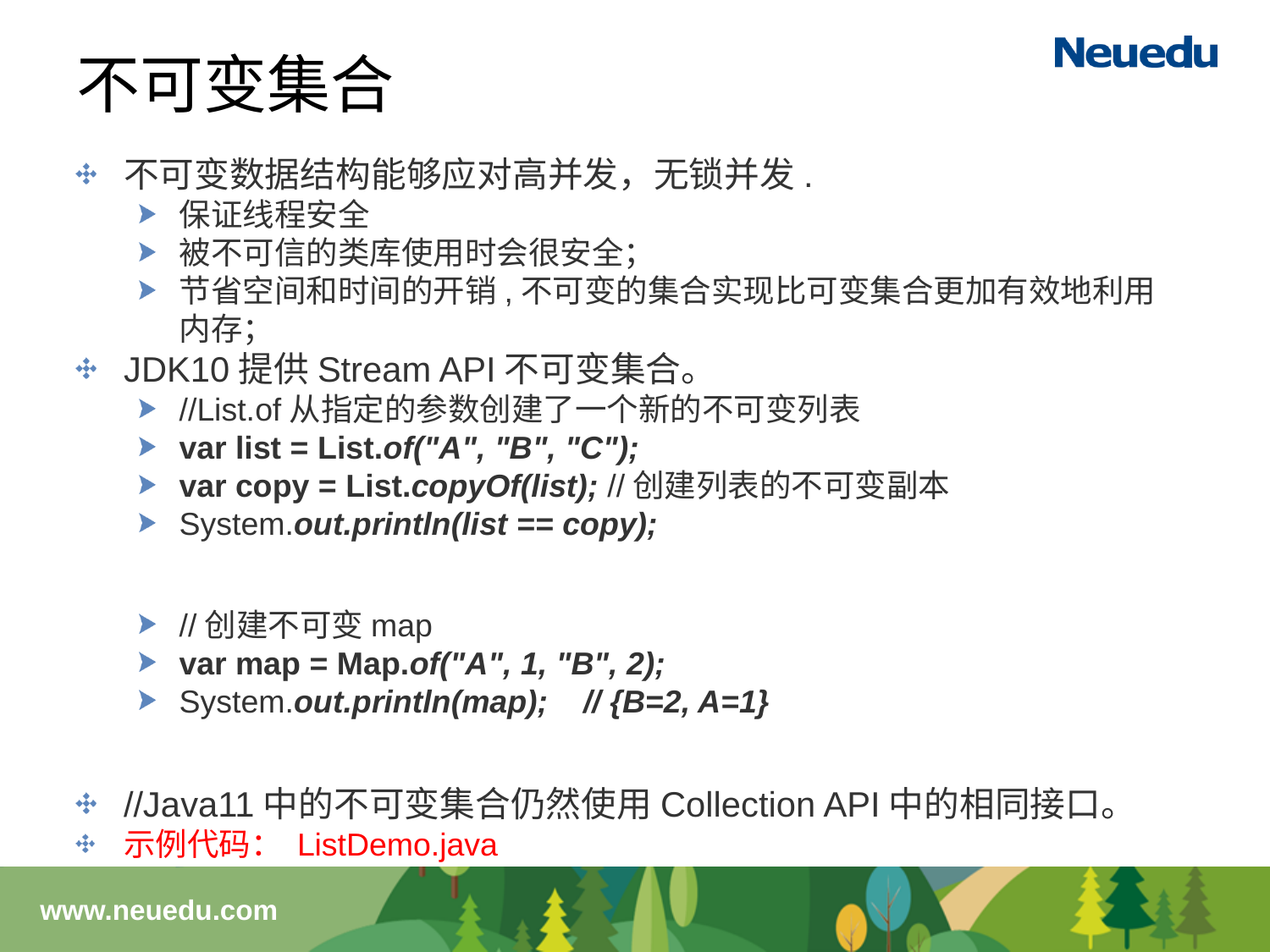

# 不可变集合
不可变数据结构能够应对高并发，无锁并发.
保证线程安全
被不可信的类库使用时会很安全；
节省空间和时间的开销,不可变的集合实现比可变集合更加有效地利用内存；
JDK10提供Stream API不可变集合。
//List.of从指定的参数创建了一个新的不可变列表
var list = List.of("A", "B", "C");
var copy = List.copyOf(list); //创建列表的不可变副本
System.out.println(list == copy);

//创建不可变map
var map = Map.of("A", 1, "B", 2);
System.out.println(map);    // {B=2, A=1}

//Java11中的不可变集合仍然使用Collection API中的相同接口。
示例代码： ListDemo.java